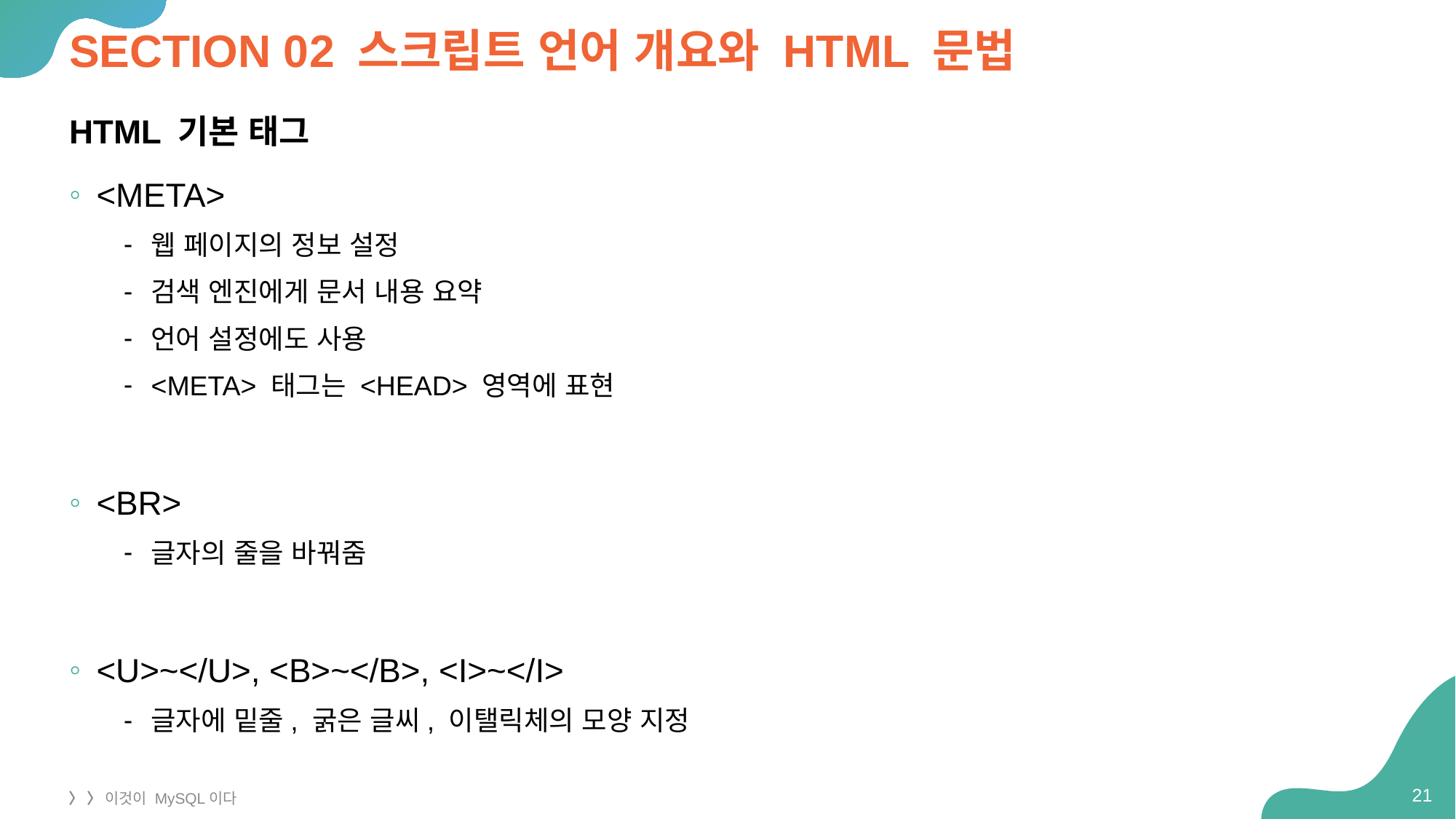

# SECTION 02 스크립트 언어 개요와 HTML 문법
HTML 기본 태그
<META>
웹 페이지의 정보 설정
검색 엔진에게 문서 내용 요약
언어 설정에도 사용
<META> 태그는 <HEAD> 영역에 표현

<BR>
글자의 줄을 바꿔줌

<U>~</U>, <B>~</B>, <I>~</I>
글자에 밑줄, 굵은 글씨, 이탤릭체의 모양 지정
21
〉 〉 이것이 MySQL이다